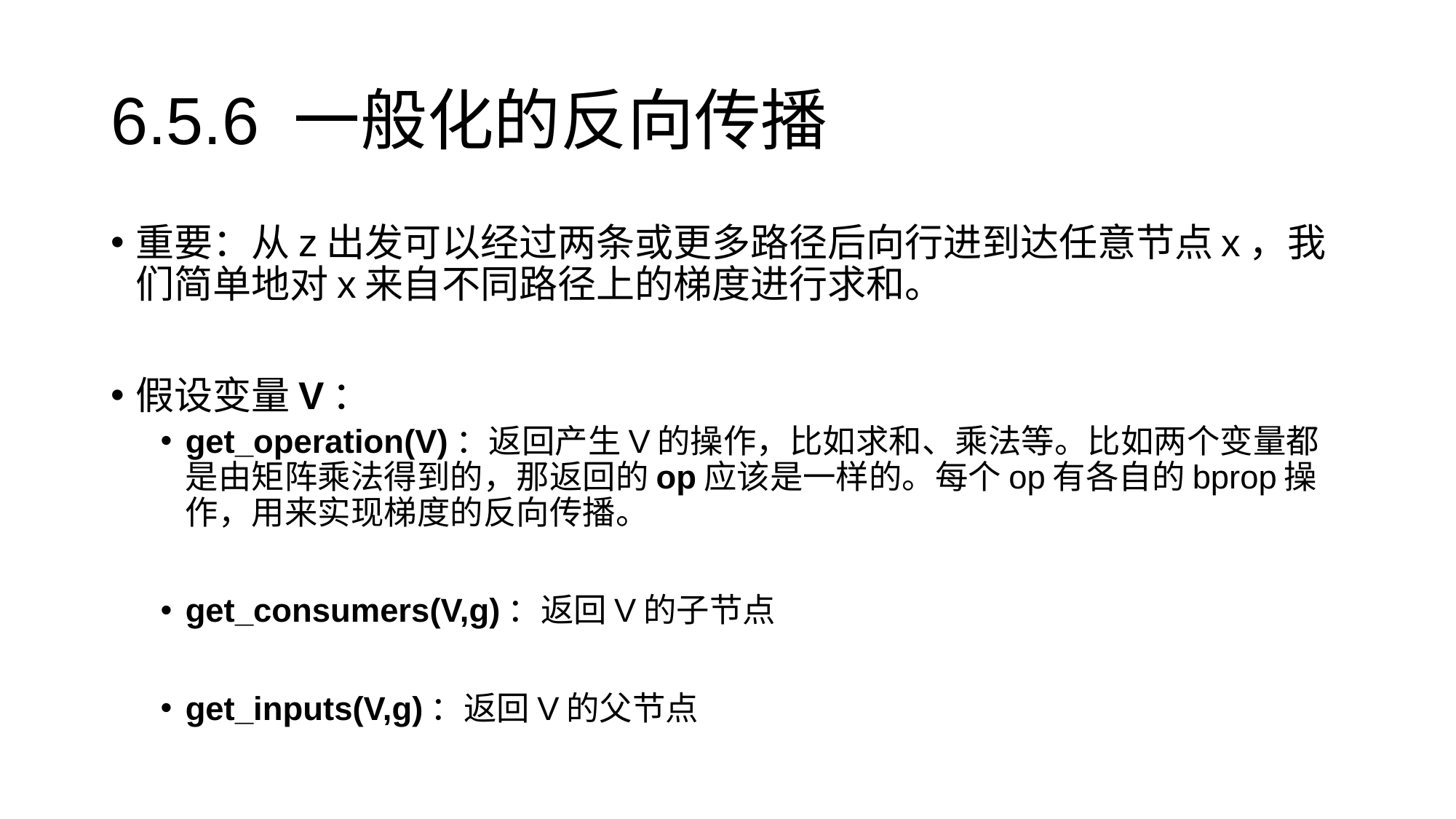

# 6.5.6 一般化的反向传播
重要：从z出发可以经过两条或更多路径后向行进到达任意节点x，我们简单地对x来自不同路径上的梯度进行求和。

假设变量V：
get_operation(V)：返回产生V的操作，比如求和、乘法等。比如两个变量都是由矩阵乘法得到的，那返回的op应该是一样的。每个op有各自的bprop操作，用来实现梯度的反向传播。

get_consumers(V,g)：返回V的子节点

get_inputs(V,g)：返回V的父节点